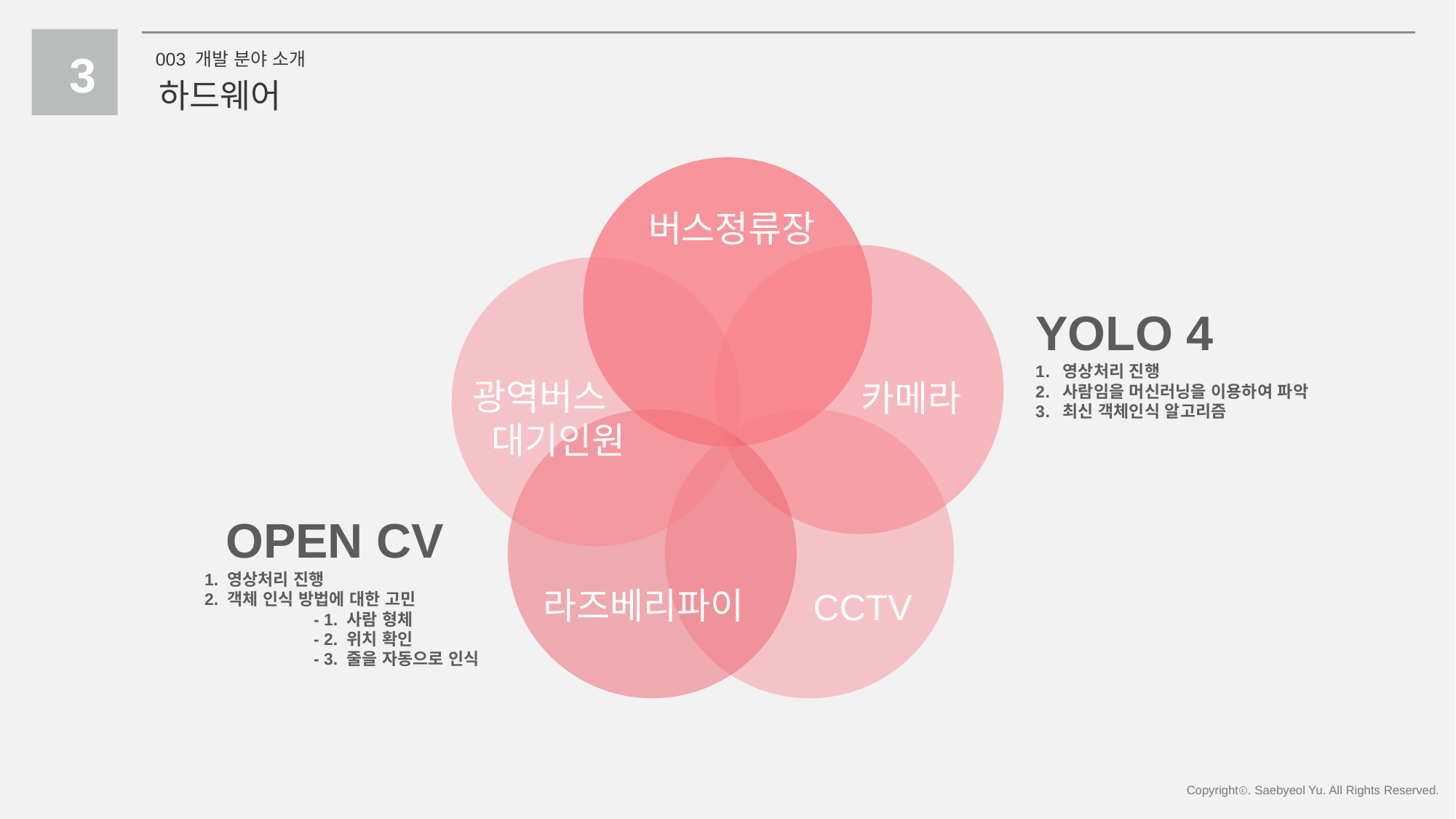

3
003 개발 분야 소개
하드웨어

버스정류장

YOLO 4
영상처리 진행
사람임을 머신러닝을 이용하여 파악
최신 객체인식 알고리즘
광역버스
 대기인원
카메라

OPEN CV
1. 영상처리 진행
2. 객체 인식 방법에 대한 고민
	- 1. 사람 형체
	- 2. 위치 확인
	- 3. 줄을 자동으로 인식
라즈베리파이
CCTV
Copyrightⓒ. Saebyeol Yu. All Rights Reserved.